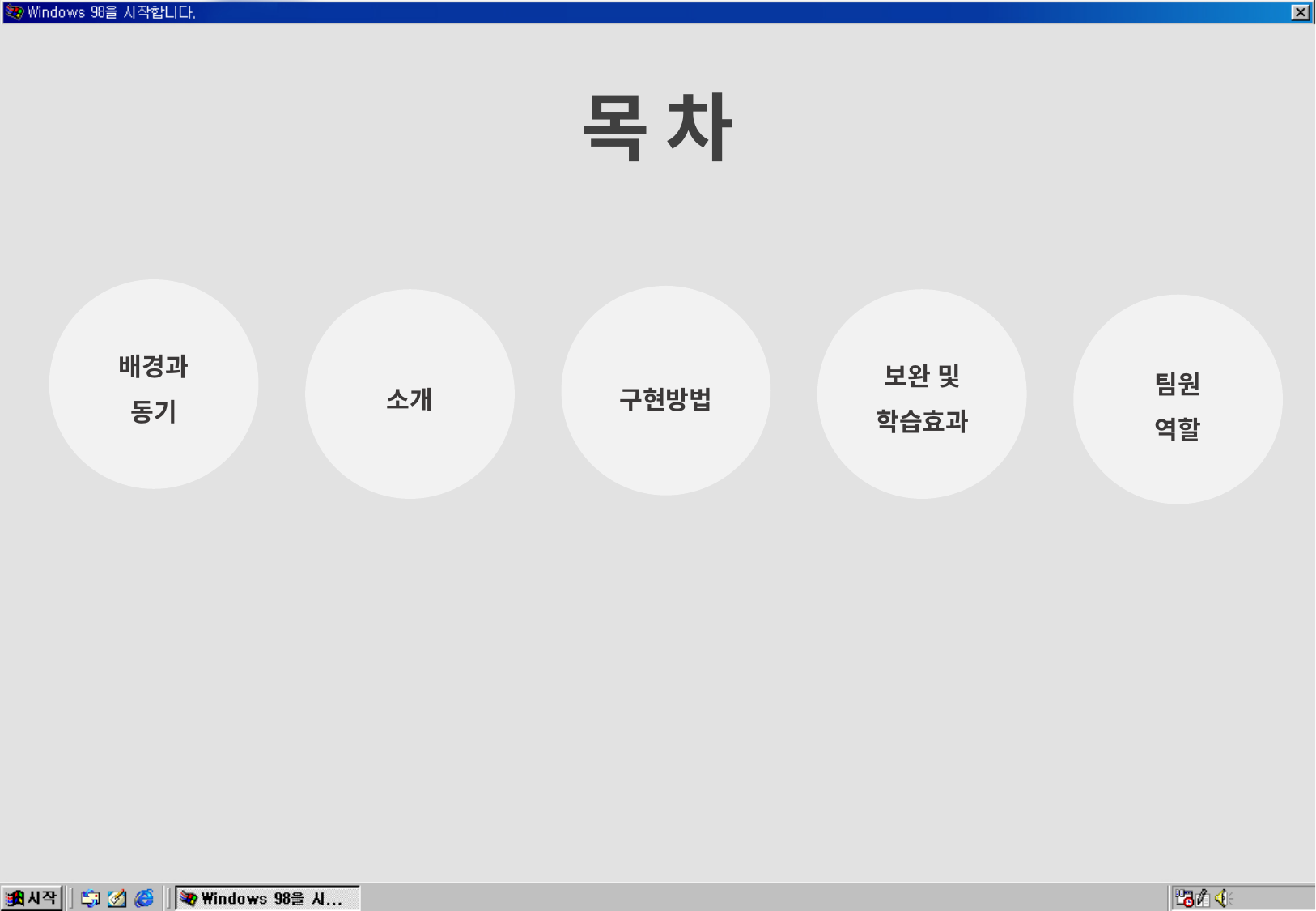

목 차

배경과
동기
보완 및
학습효과
팀원
역할
소개
구현방법